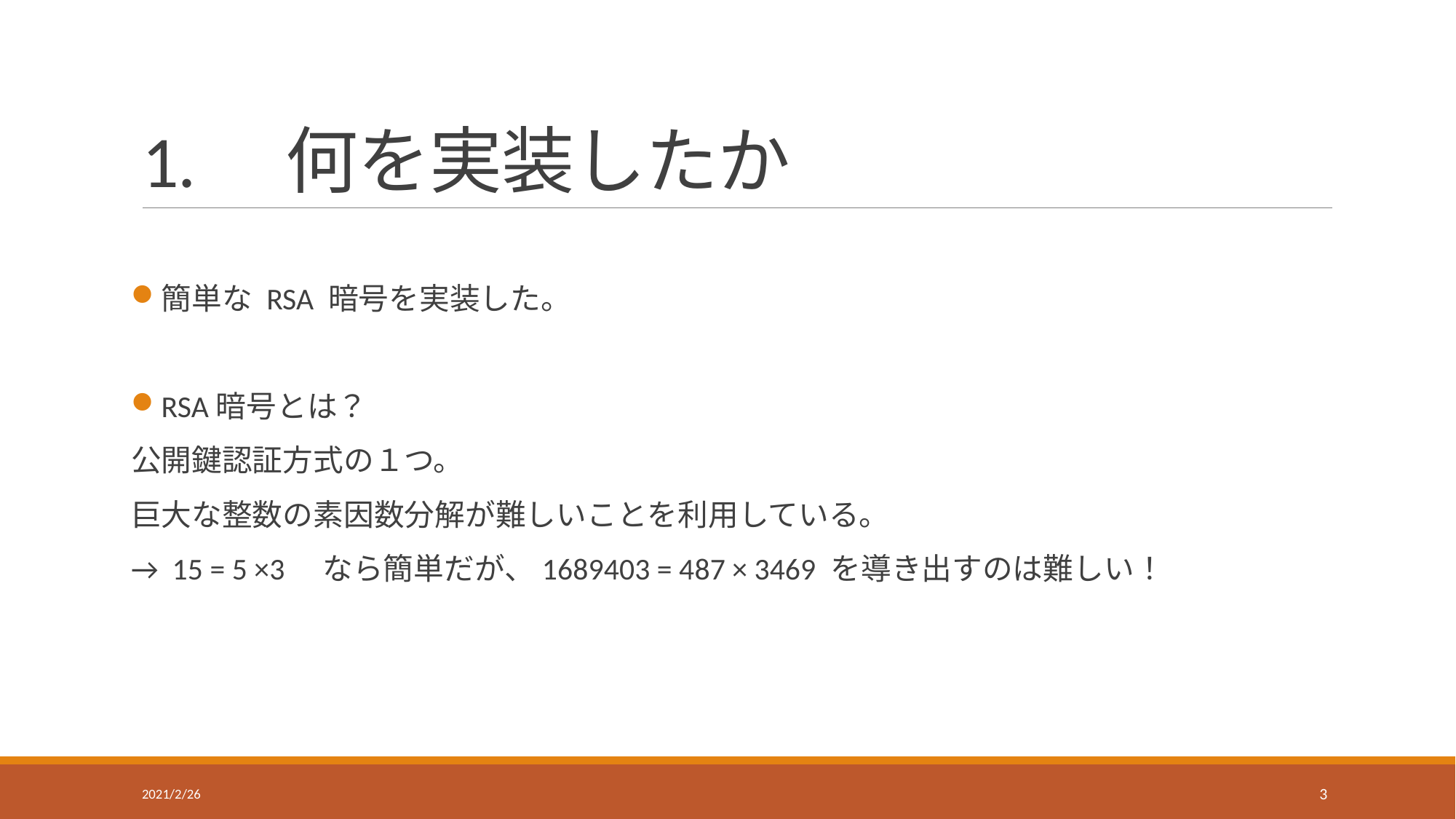

# 1.　何を実装したか

簡単な RSA 暗号を実装した。

RSA暗号とは？
公開鍵認証方式の１つ。
巨大な整数の素因数分解が難しいことを利用している。
→  15 = 5 ×3　なら簡単だが、1689403 = 487 × 3469 を導き出すのは難しい！

2021/2/26
3